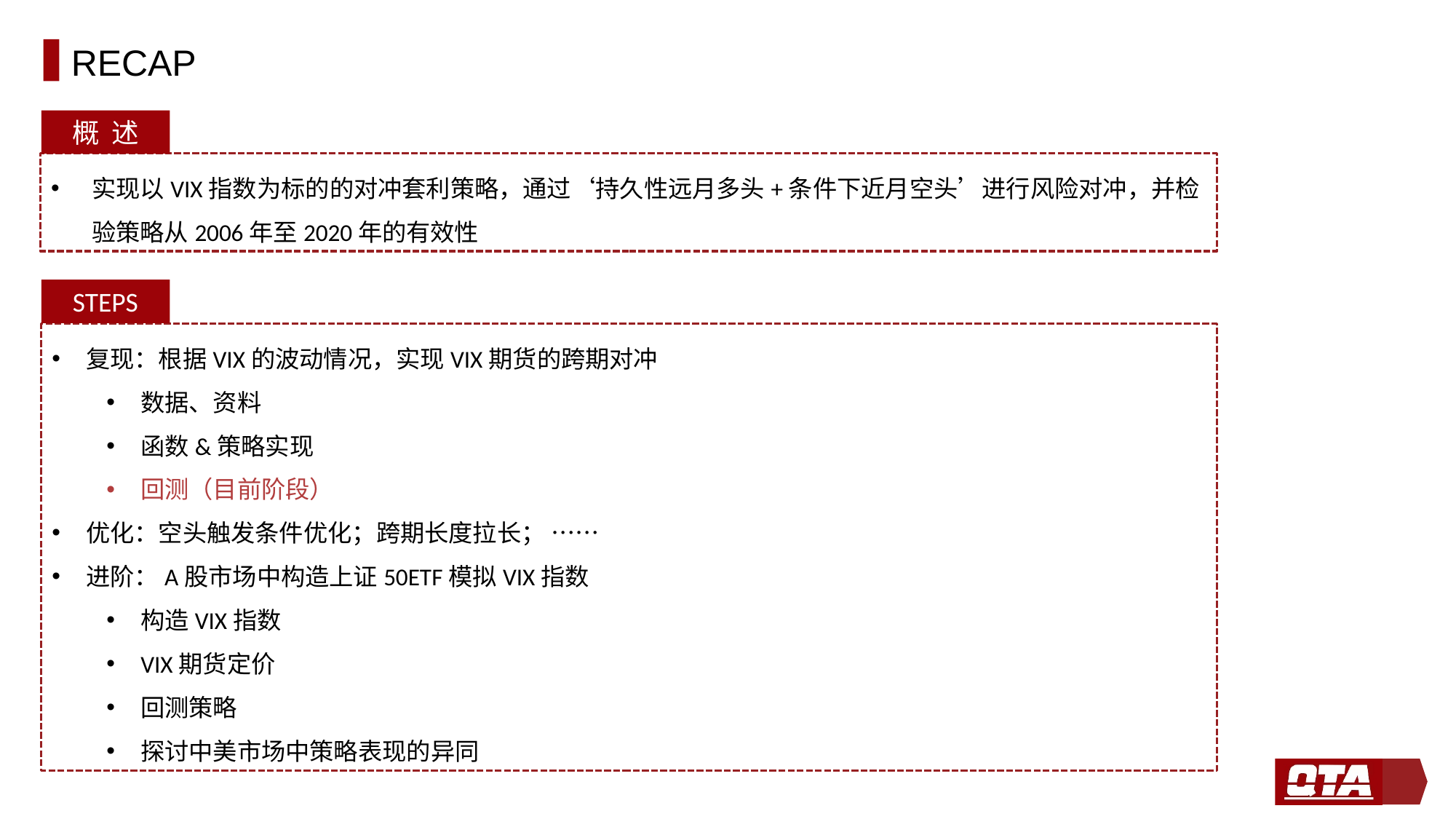

# RECAP
概  述
实现以VIX指数为标的的对冲套利策略，通过‘持久性远月多头+条件下近月空头’进行风险对冲，并检验策略从2006年至2020年的有效性
STEPS
复现：根据VIX的波动情况，实现VIX期货的跨期对冲
数据、资料
函数&策略实现
回测（目前阶段）
优化：空头触发条件优化；跨期长度拉长； ……
进阶：A股市场中构造上证50ETF模拟VIX指数
构造VIX指数
VIX期货定价
回测策略
探讨中美市场中策略表现的异同